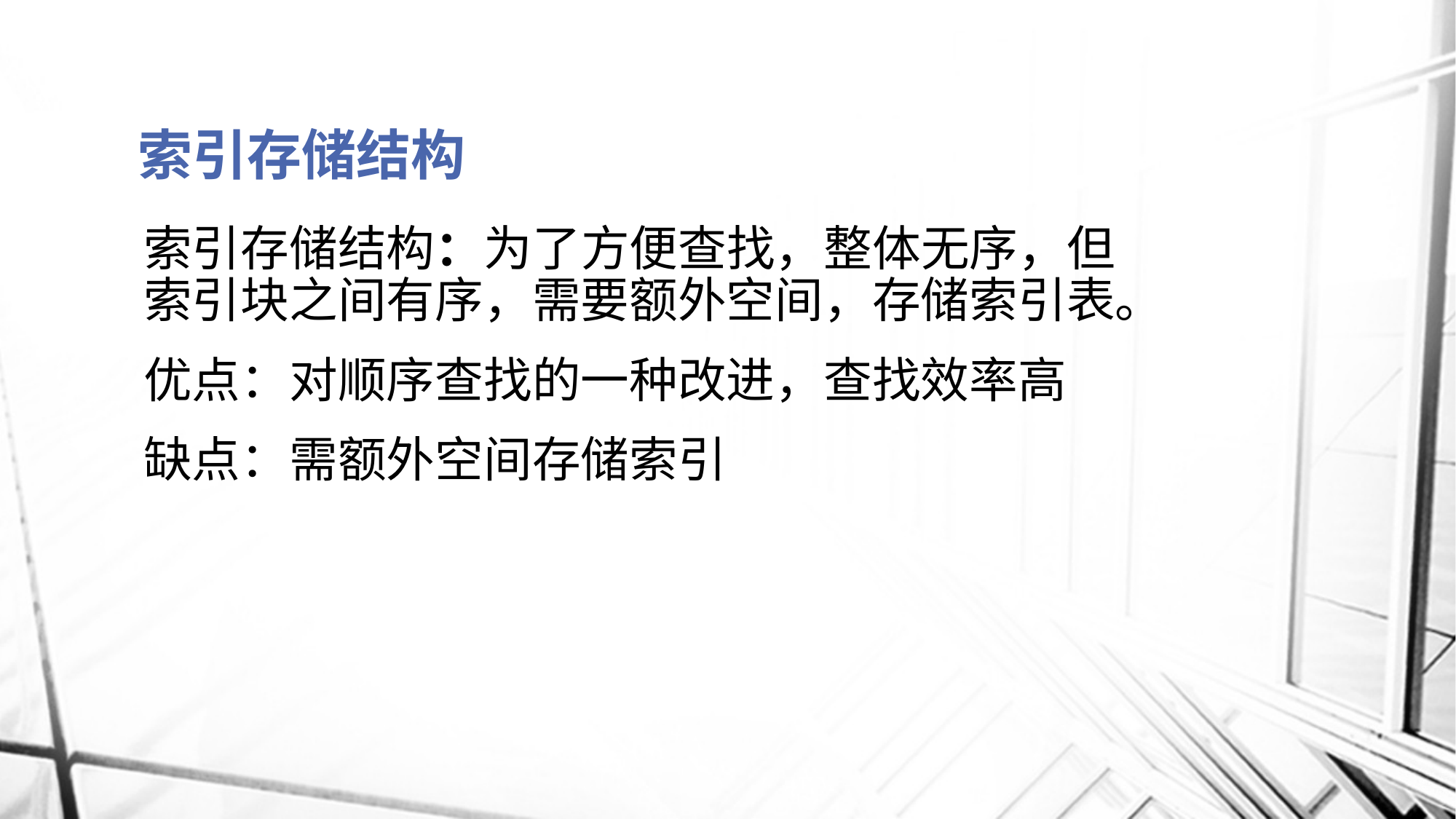

# 索引存储结构
索引存储结构：为了方便查找，整体无序，但索引块之间有序，需要额外空间，存储索引表。
优点：对顺序查找的一种改进，查找效率高
缺点：需额外空间存储索引